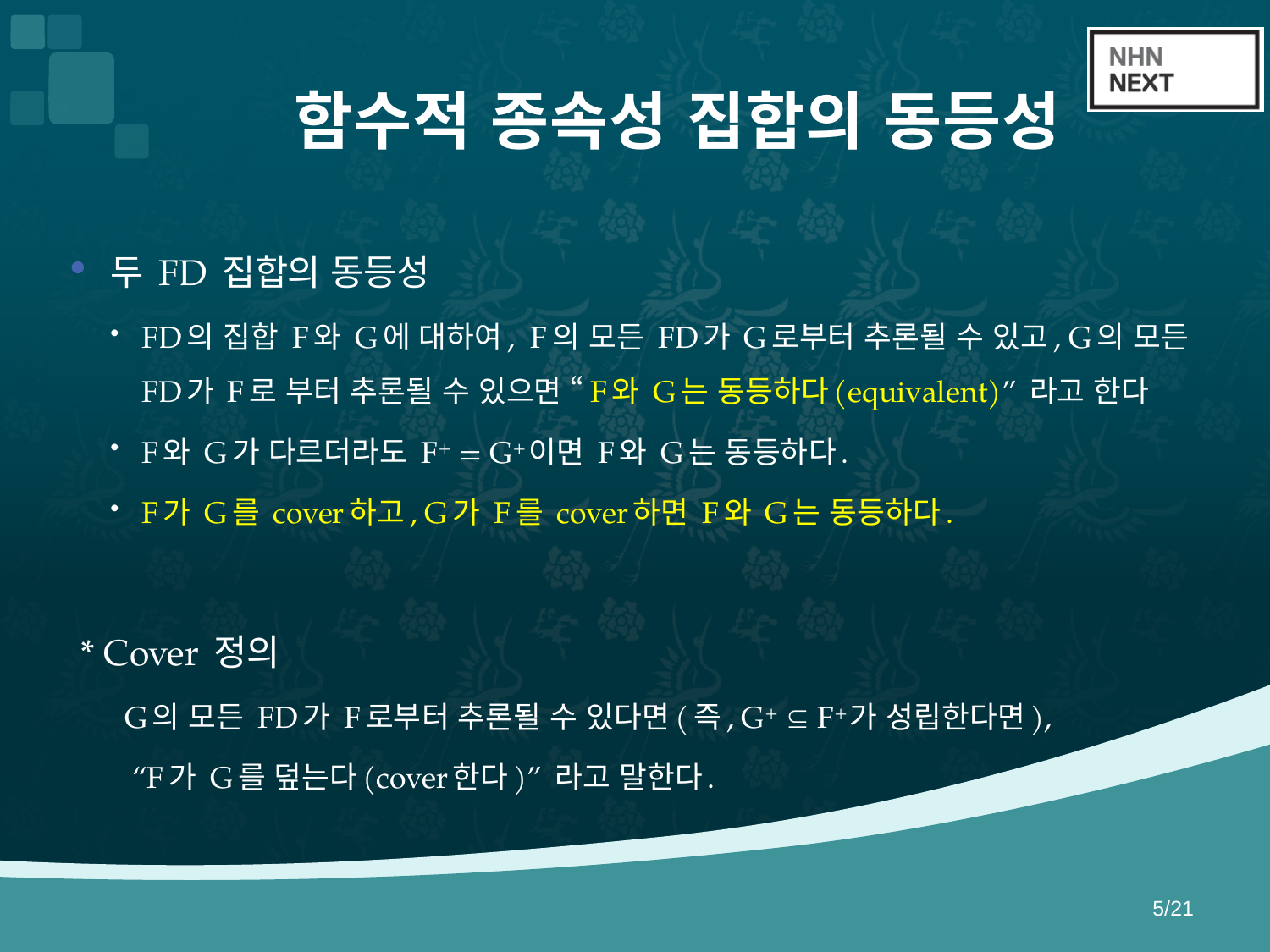

# 함수적 종속성 집합의 동등성
두 FD 집합의 동등성
FD의 집합 F와 G에 대하여,  F의 모든 FD가 G로부터 추론될 수 있고, G의 모든 FD가 F로 부터 추론될 수 있으면 “F와 G는 동등하다(equivalent)” 라고 한다
F와 G가 다르더라도 F+ = G+이면 F와 G는 동등하다.
F가 G를 cover하고, G가 F를 cover하면 F와 G는 동등하다.

 * Cover 정의
G의 모든 FD가 F로부터 추론될 수 있다면(즉, G+ ⊆ F+가 성립한다면),
 “F가 G를 덮는다(cover한다)” 라고 말한다.
5/21